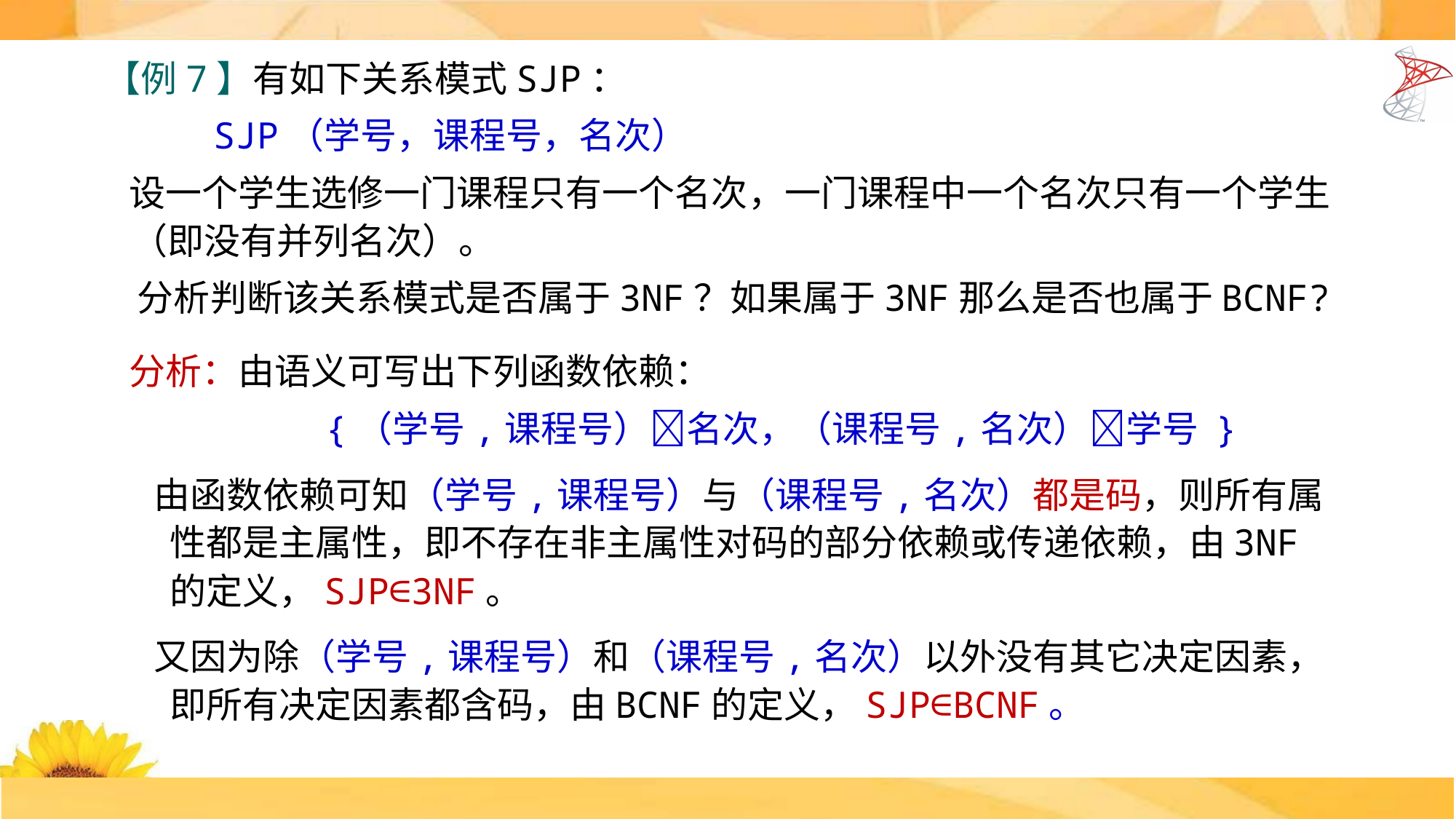

【例7】有如下关系模式SJP：
     SJP（学号，课程号，名次）
  设一个学生选修一门课程只有一个名次，一门课程中一个名次只有一个学生（即没有并列名次）。
   分析判断该关系模式是否属于3NF？如果属于3NF那么是否也属于BCNF?
分析：由语义可写出下列函数依赖：
         {（学号,课程号）→名次，（课程号,名次）→学号 }
  由函数依赖可知（学号,课程号）与（课程号,名次）都是码，则所有属性都是主属性，即不存在非主属性对码的部分依赖或传递依赖，由3NF的定义，SJP∈3NF。
  又因为除（学号,课程号）和（课程号,名次）以外没有其它决定因素，即所有决定因素都含码，由BCNF的定义，SJP∈BCNF。